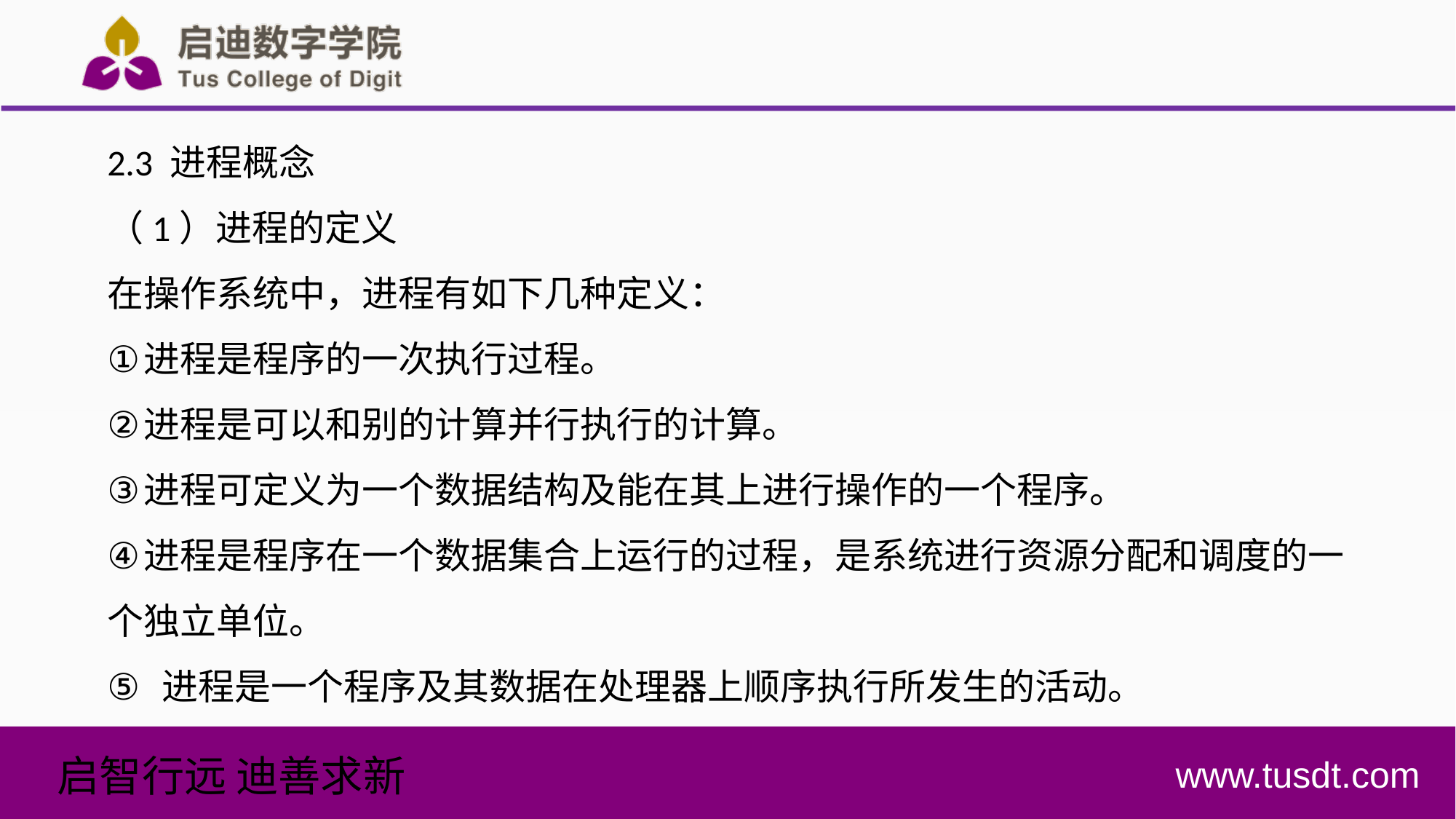

2.3 进程概念
（1）进程的定义
在操作系统中，进程有如下几种定义：
进程是程序的一次执行过程。
进程是可以和别的计算并行执行的计算。
进程可定义为一个数据结构及能在其上进行操作的一个程序。
进程是程序在一个数据集合上运行的过程，是系统进行资源分配和调度的一个独立单位。
进程是一个程序及其数据在处理器上顺序执行所发生的活动。